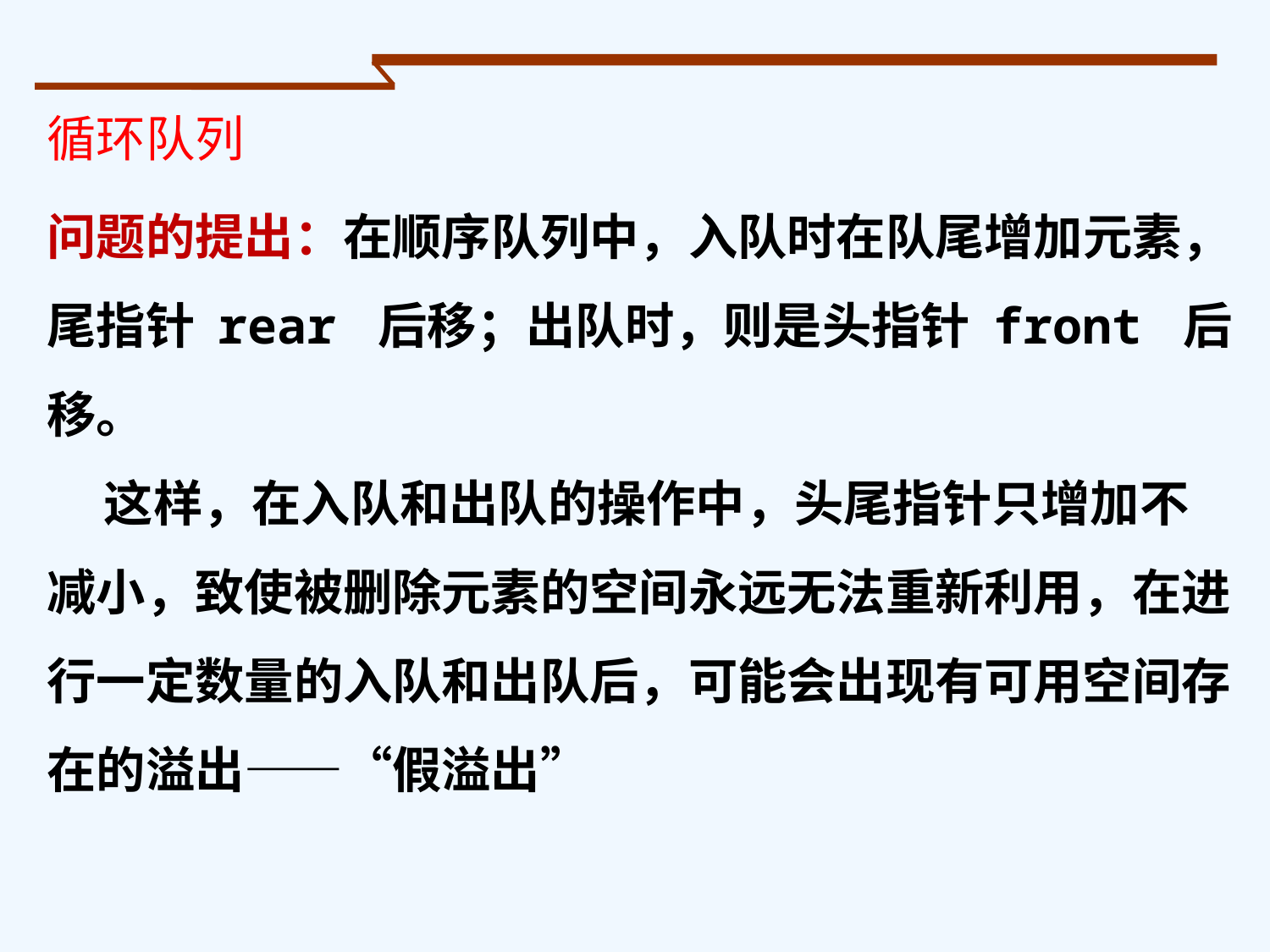

循环队列
问题的提出：在顺序队列中，入队时在队尾增加元素，尾指针 rear 后移；出队时，则是头指针 front 后移。
    这样，在入队和出队的操作中，头尾指针只增加不减小，致使被删除元素的空间永远无法重新利用，在进行一定数量的入队和出队后，可能会出现有可用空间存在的溢出——“假溢出”